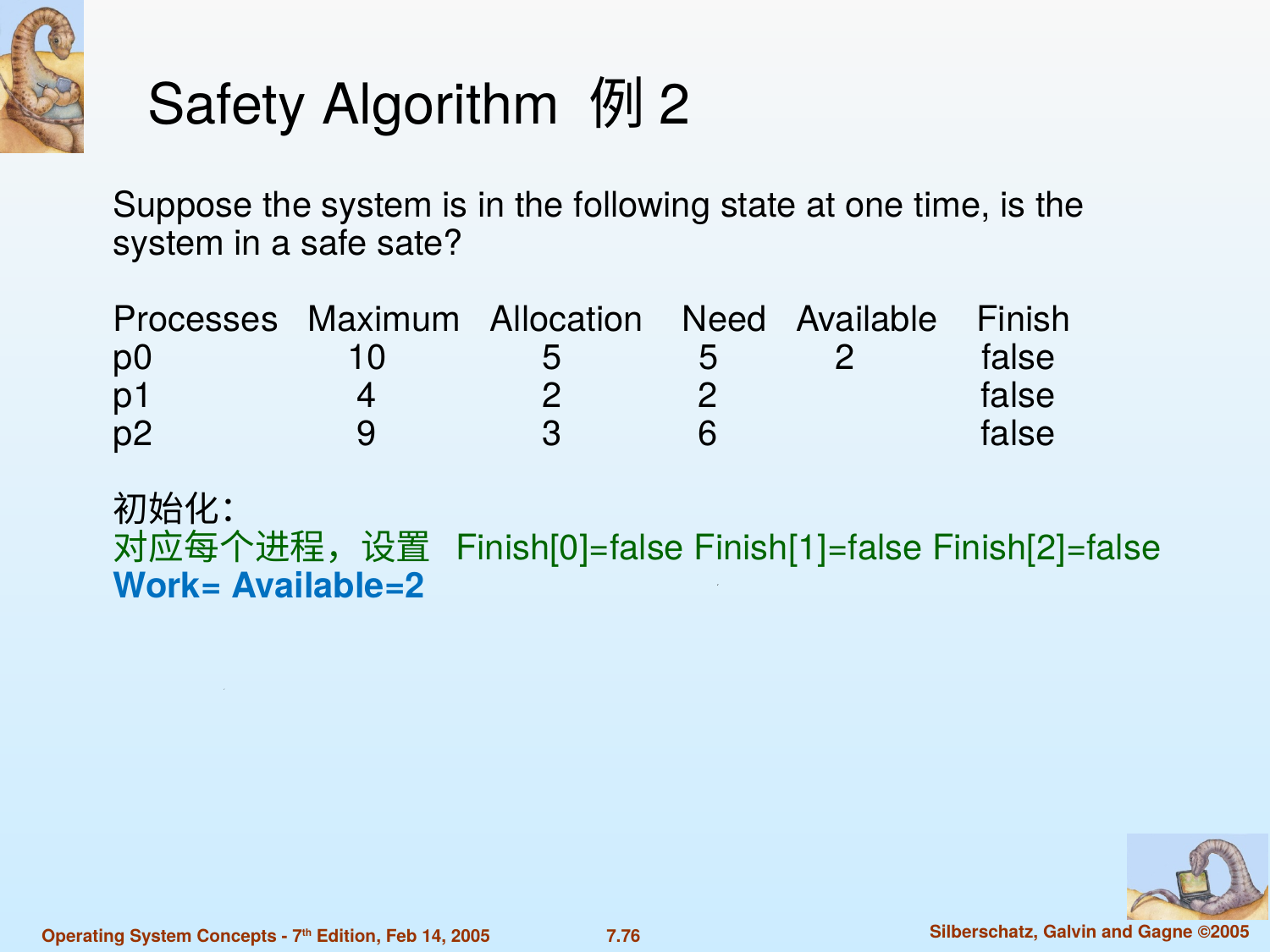

Safety Algorithm 例2
Suppose the system is in the following state at one time, is the system in a safe sate?

Processes   Maximum   Allocation    Need   Available    Finish
p0                    10                5              5            2             false
p1                     4                 2              2                           false
p2                     9                 3              6                           false

初始化：
对应每个进程，设置  Finish[0]=false Finish[1]=false Finish[2]=false
Work= Available=2